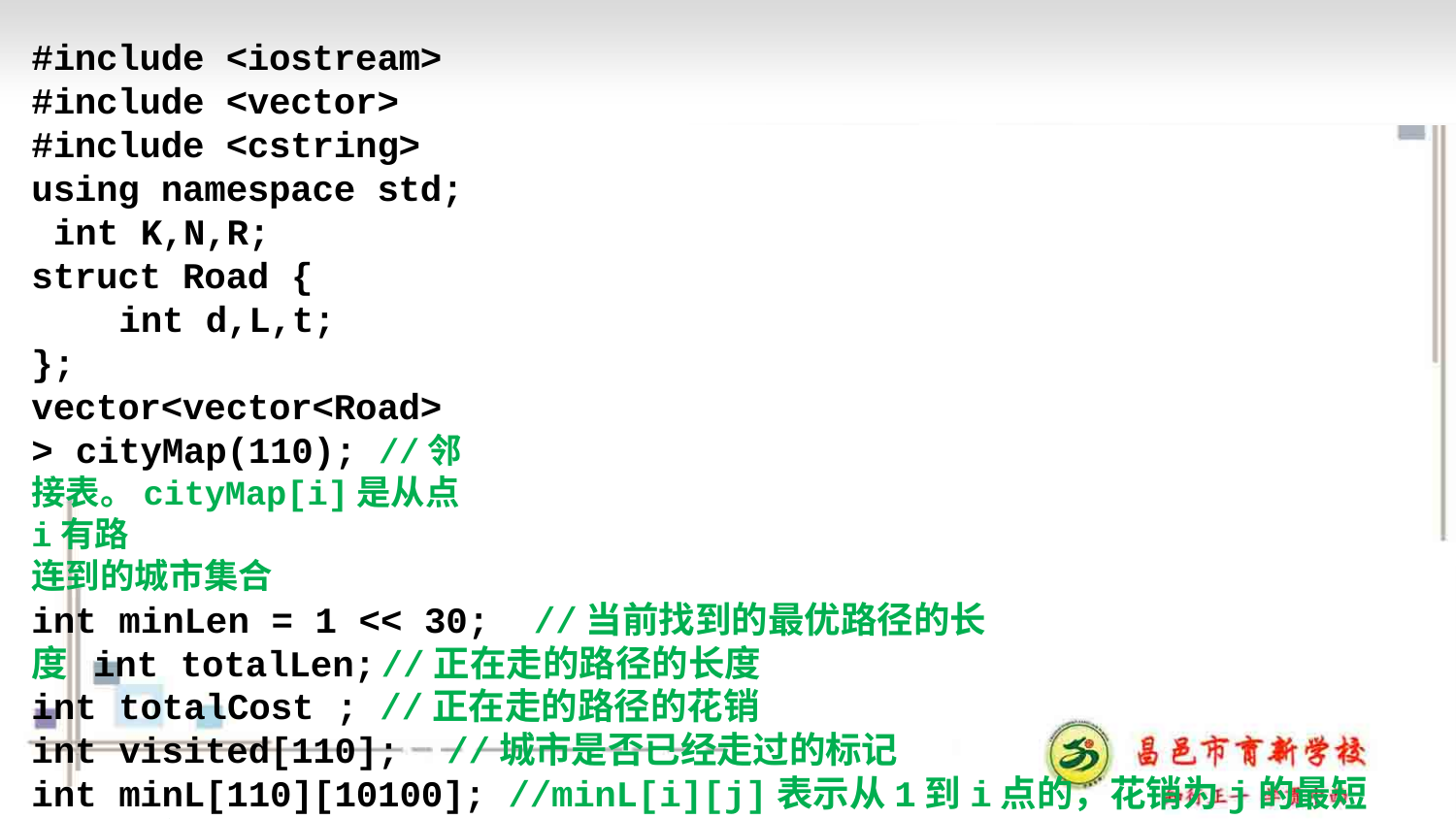

#include <iostream>  #include <vector>  #include <cstring>  using namespace std;  int K,N,R;
struct Road {
int d,L,t;
};
vector<vector<Road> > cityMap(110); //邻接表。cityMap[i]是从点i有路
连到的城市集合
int minLen = 1 << 30;	//当前找到的最优路径的长度  int totalLen;	//正在走的路径的长度
int totalCost ; //正在走的路径的花销
int visited[110];	//城市是否已经走过的标记
int minL[110][10100]; //minL[i][j]表示从1到i点的，花销为j的最短路的 长度
7